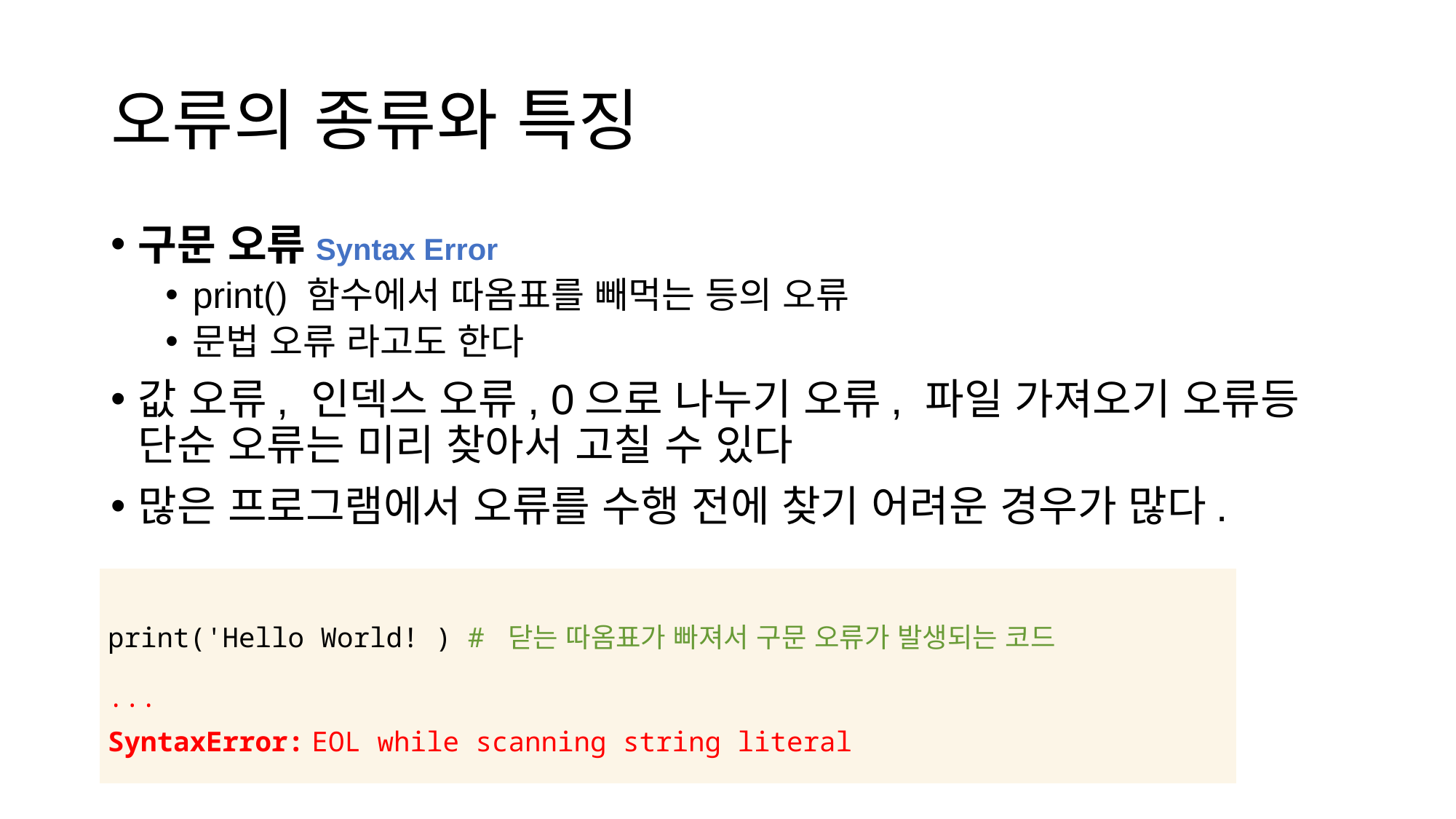

# 오류의 종류와 특징
구문 오류Syntax Error
print() 함수에서 따옴표를 빼먹는 등의 오류
문법 오류 라고도 한다
값 오류, 인덱스 오류, 0으로 나누기 오류, 파일 가져오기 오류등 단순 오류는 미리 찾아서 고칠 수 있다
많은 프로그램에서 오류를 수행 전에 찾기 어려운 경우가 많다.

| print('Hello World! ) # 닫는 따옴표가 빠져서 구문 오류가 발생되는 코드 ... SyntaxError: EOL while scanning string literal |
| --- |